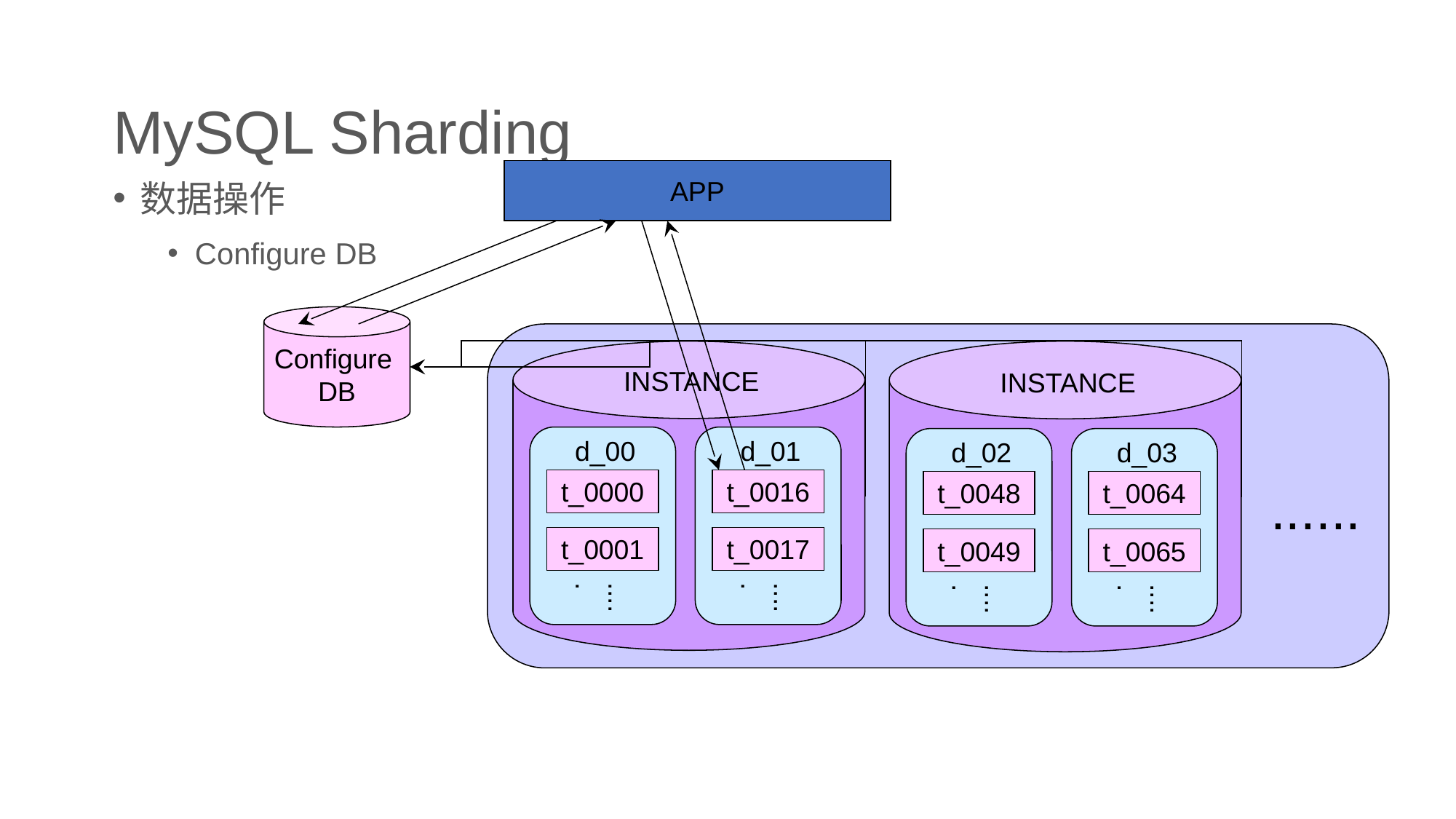

# MySQL Sharding
数据操作
Configure DB
APP

Configure
DB

INSTANCE
INSTANCE

d_00
d_01

d_02
d_03
t_0000
t_0016
......
t_0048
t_0064
t_0001
t_0017
t_0049
t_0065
.....
.....
.....
.....